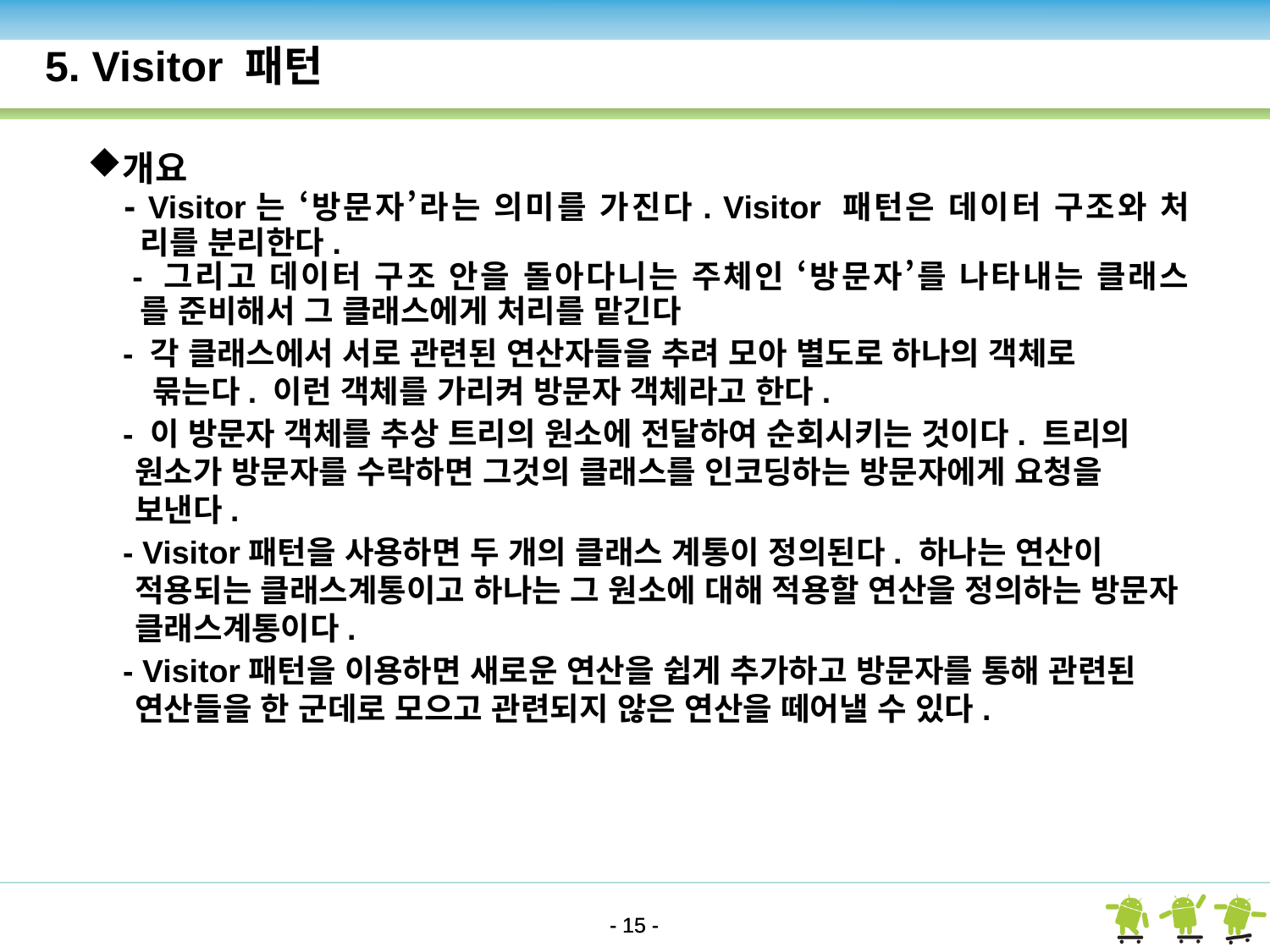

5. Visitor 패턴
개요
   - Visitor는 ‘방문자’라는 의미를 가진다. Visitor 패턴은 데이터 구조와 처
      리를 분리한다.
    - 그리고 데이터 구조 안을 돌아다니는 주체인 ‘방문자’를 나타내는 클래스
      를 준비해서 그 클래스에게 처리를 맡긴다
    - 각 클래스에서 서로 관련된 연산자들을 추려 모아 별도로 하나의 객체로
  묶는다. 이런 객체를 가리켜 방문자 객체라고 한다.
    - 이 방문자 객체를 추상 트리의 원소에 전달하여 순회시키는 것이다. 트리의 원소가 방문자를 수락하면 그것의 클래스를 인코딩하는 방문자에게 요청을 보낸다.
    - Visitor패턴을 사용하면 두 개의 클래스 계통이 정의된다. 하나는 연산이 적용되는 클래스계통이고 하나는 그 원소에 대해 적용할 연산을 정의하는 방문자 클래스계통이다.
    - Visitor패턴을 이용하면 새로운 연산을 쉽게 추가하고 방문자를 통해 관련된 연산들을 한 군데로 모으고 관련되지 않은 연산을 떼어낼 수 있다.

- 15 -
- 15 -